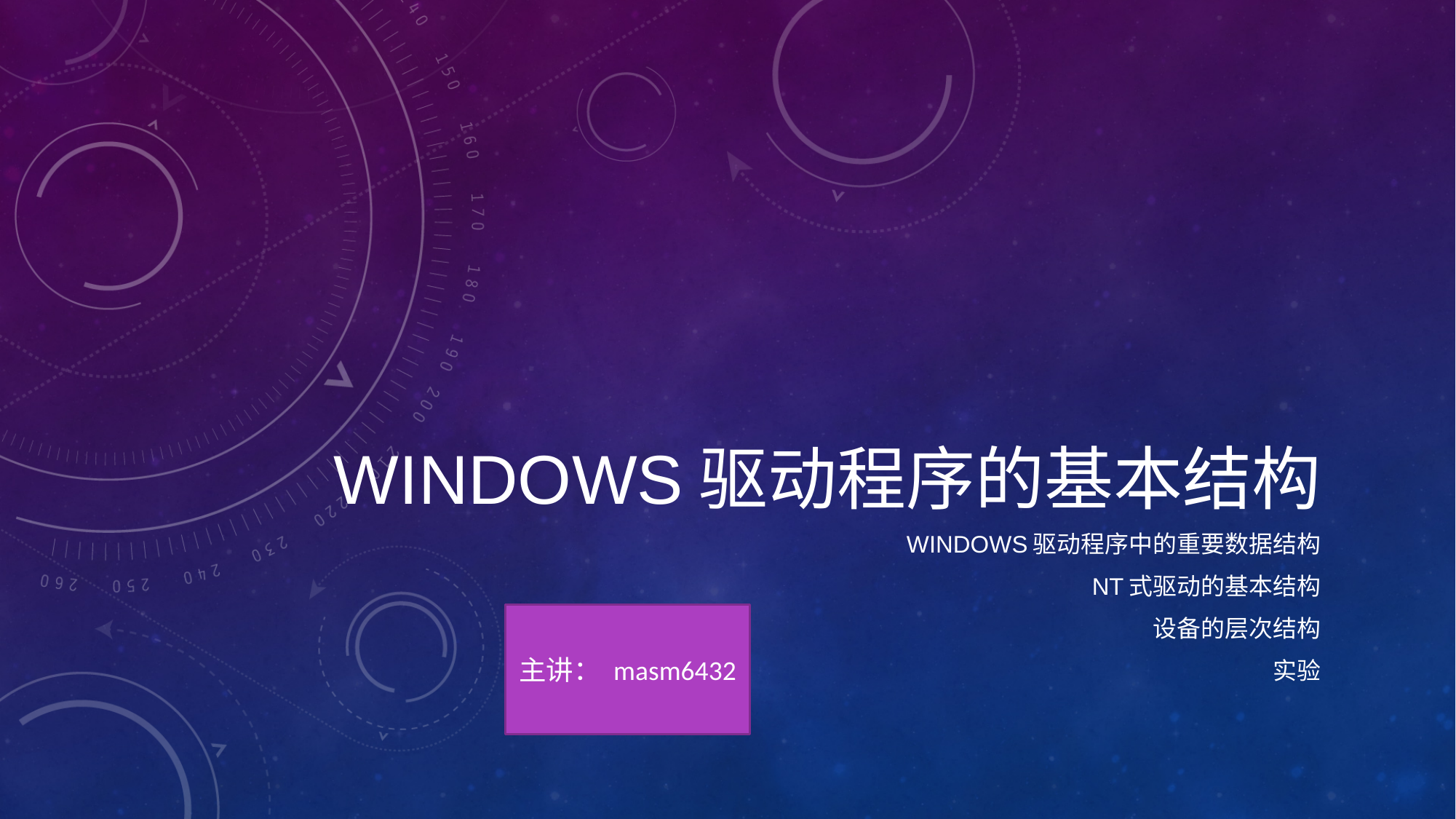

# Windows驱动程序的基本结构
Windows驱动程序中的重要数据结构
Nt式驱动的基本结构
设备的层次结构
实验
主讲： masm6432